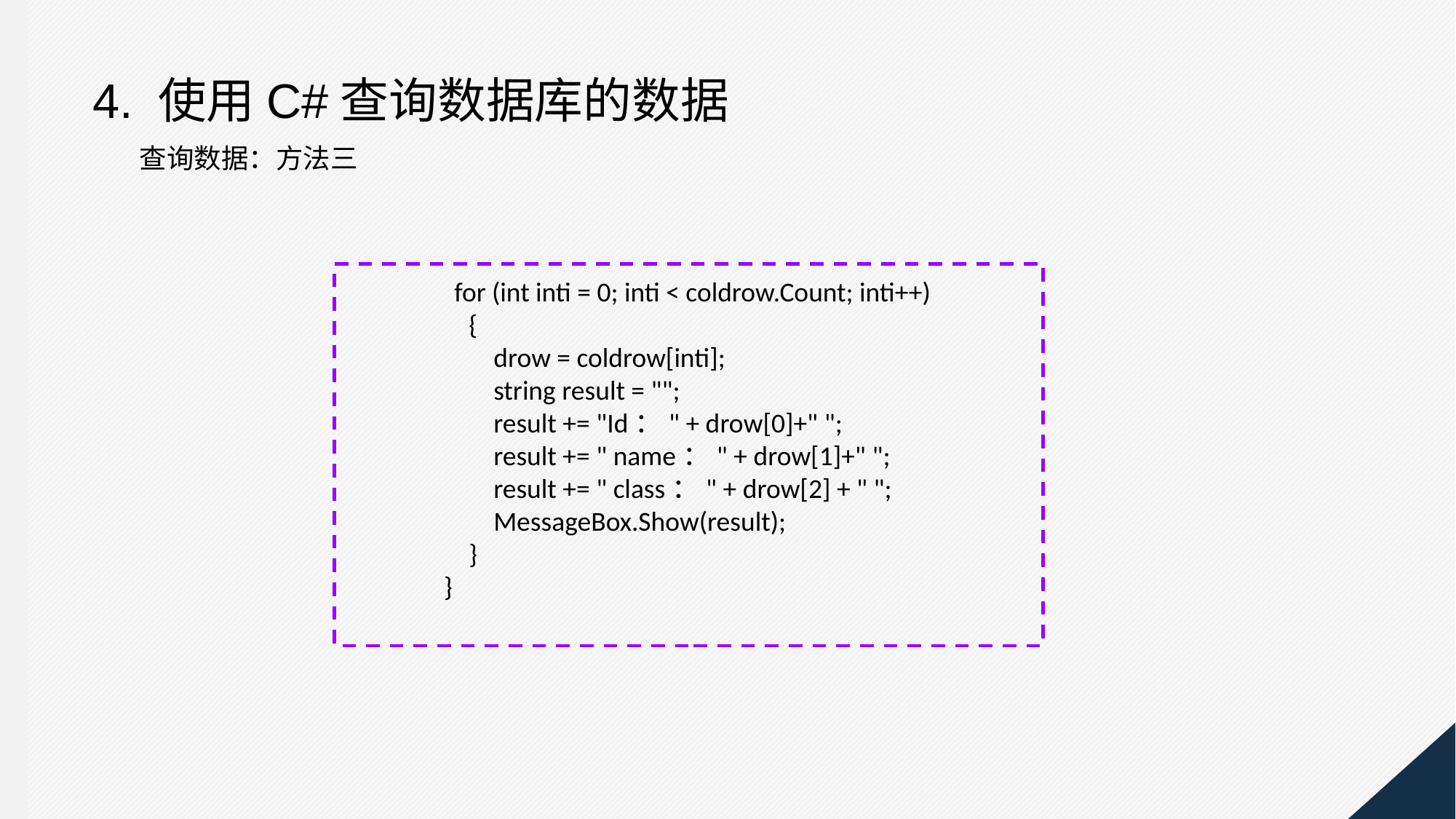

4. 使用C#查询数据库的数据
查询数据：方法三

	for (int inti = 0; inti < coldrow.Count; inti++)
                    {
                        drow = coldrow[inti];
                        string result = "";
                        result += "Id：" + drow[0]+" ";
                        result += " name：" + drow[1]+" ";
                        result += " class：" + drow[2] + " ";
                        MessageBox.Show(result);
                    }
                }
23